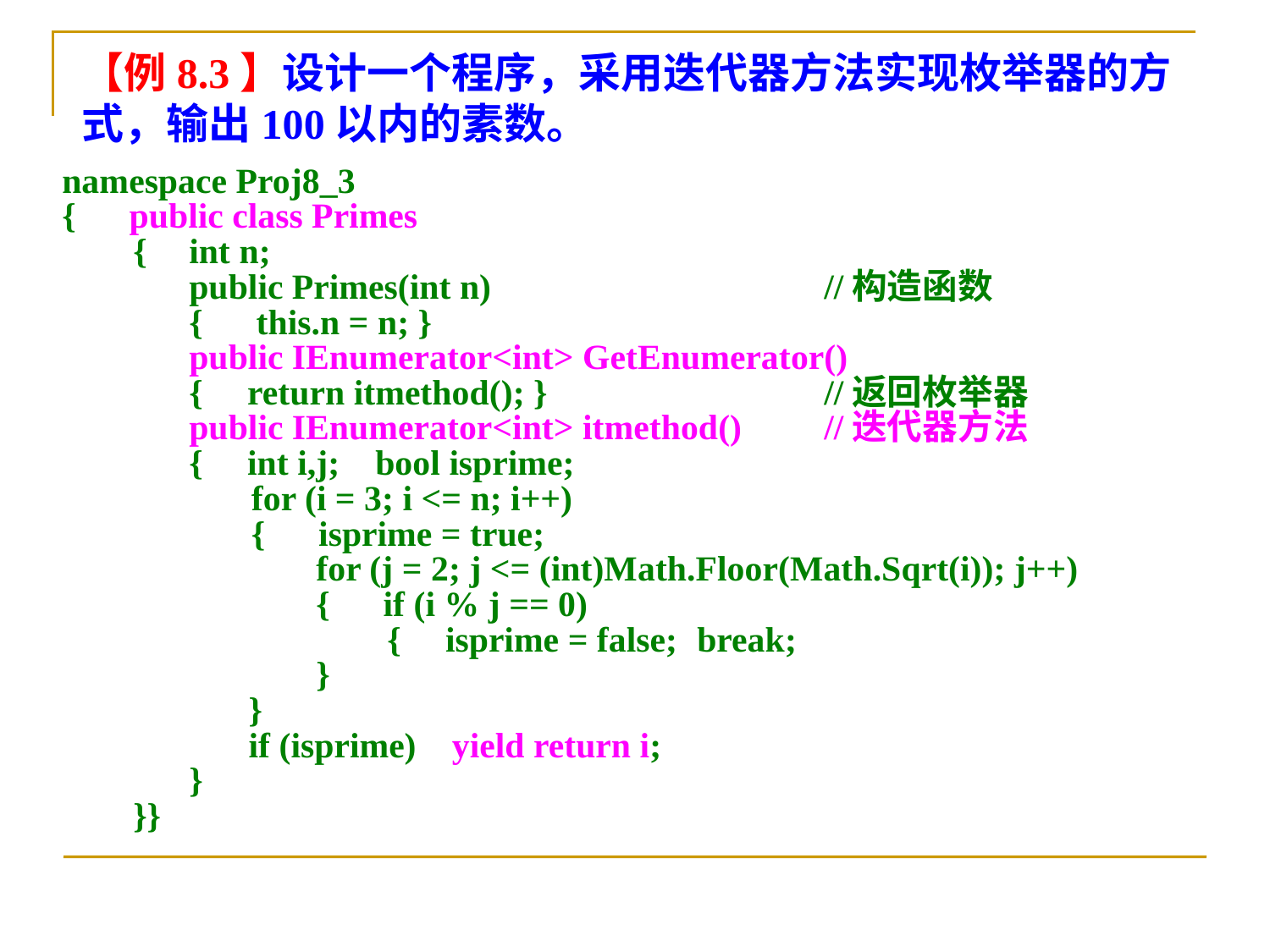

【例8.3】设计一个程序，采用迭代器方法实现枚举器的方式，输出100以内的素数。
namespace Proj8_3
{      public class Primes
        {	int n;
        	public Primes(int n)			//构造函数
        	{      this.n = n; }
        	public IEnumerator<int> GetEnumerator()
        	{     return itmethod(); }         		//返回枚举器
        	public IEnumerator<int> itmethod()  	//迭代器方法
        	{     int i,j;    bool isprime;
            	       for (i = 3; i <= n; i++)
            	       {      isprime = true;
                	for (j = 2; j <= (int)Math.Floor(Math.Sqrt(i)); j++)
                	{      if (i % j == 0)
                 	        {     isprime = false; 	break;
                    	}
                     }
                     if (isprime)    yield return i;
            	}
        }}